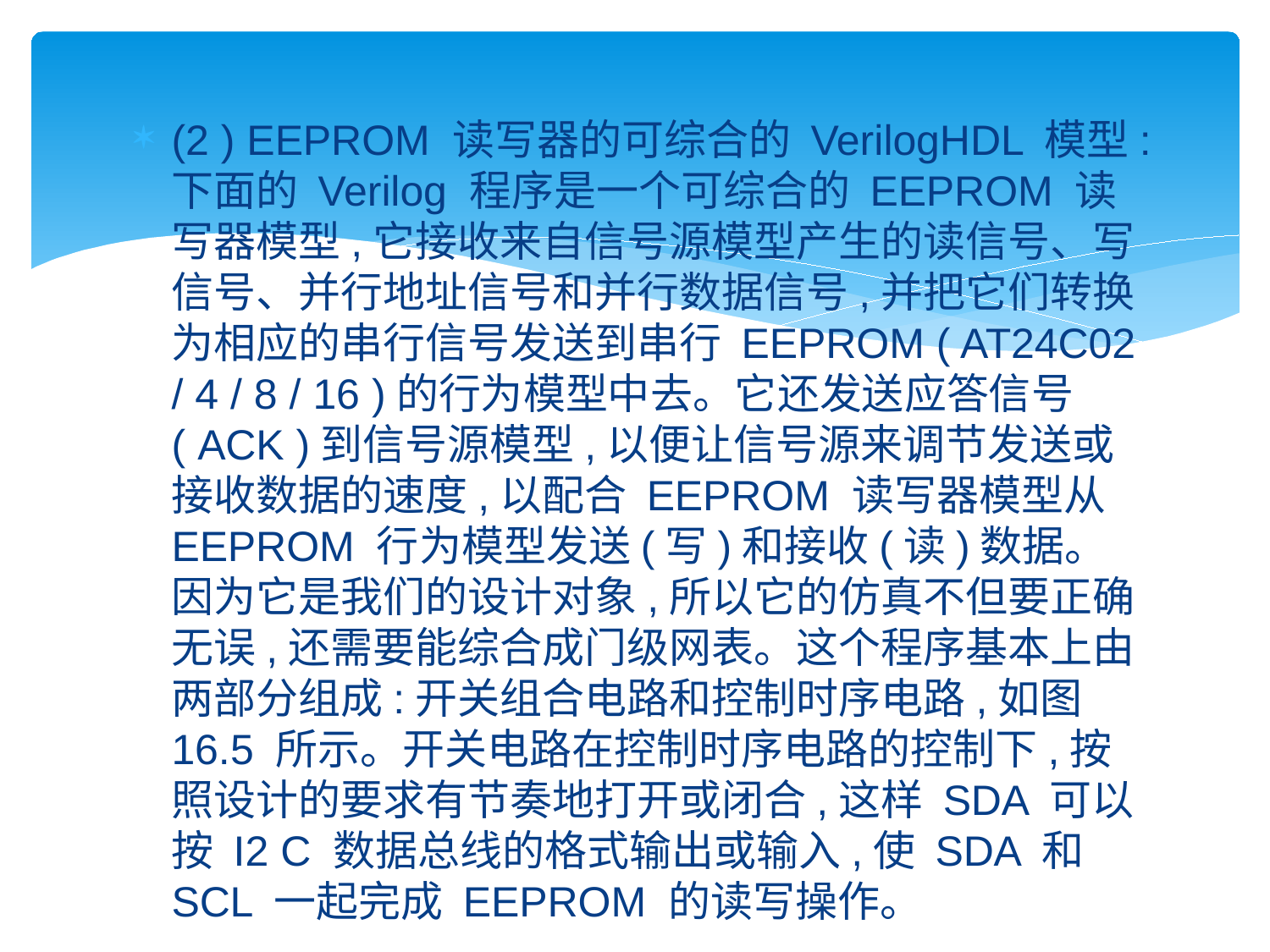

#
(2 ) EEPROM 读写器的可综合的 VerilogHDL 模型:下面的 Verilog 程序是一个可综合的 EEPROM 读写器模型,它接收来自信号源模型产生的读信号、写信号、并行地址信号和并行数据信号,并把它们转换为相应的串行信号发送到串行 EEPROM ( AT24C02 / 4 / 8 / 16 )的行为模型中去。它还发送应答信号( ACK )到信号源模型,以便让信号源来调节发送或接收数据的速度,以配合 EEPROM 读写器模型从 EEPROM 行为模型发送(写)和接收(读)数据。因为它是我们的设计对象,所以它的仿真不但要正确无误,还需要能综合成门级网表。这个程序基本上由两部分组成:开关组合电路和控制时序电路,如图 16.5 所示。开关电路在控制时序电路的控制下,按照设计的要求有节奏地打开或闭合,这样 SDA 可以按 I2 C 数据总线的格式输出或输入,使 SDA 和 SCL 一起完成 EEPROM 的读写操作。